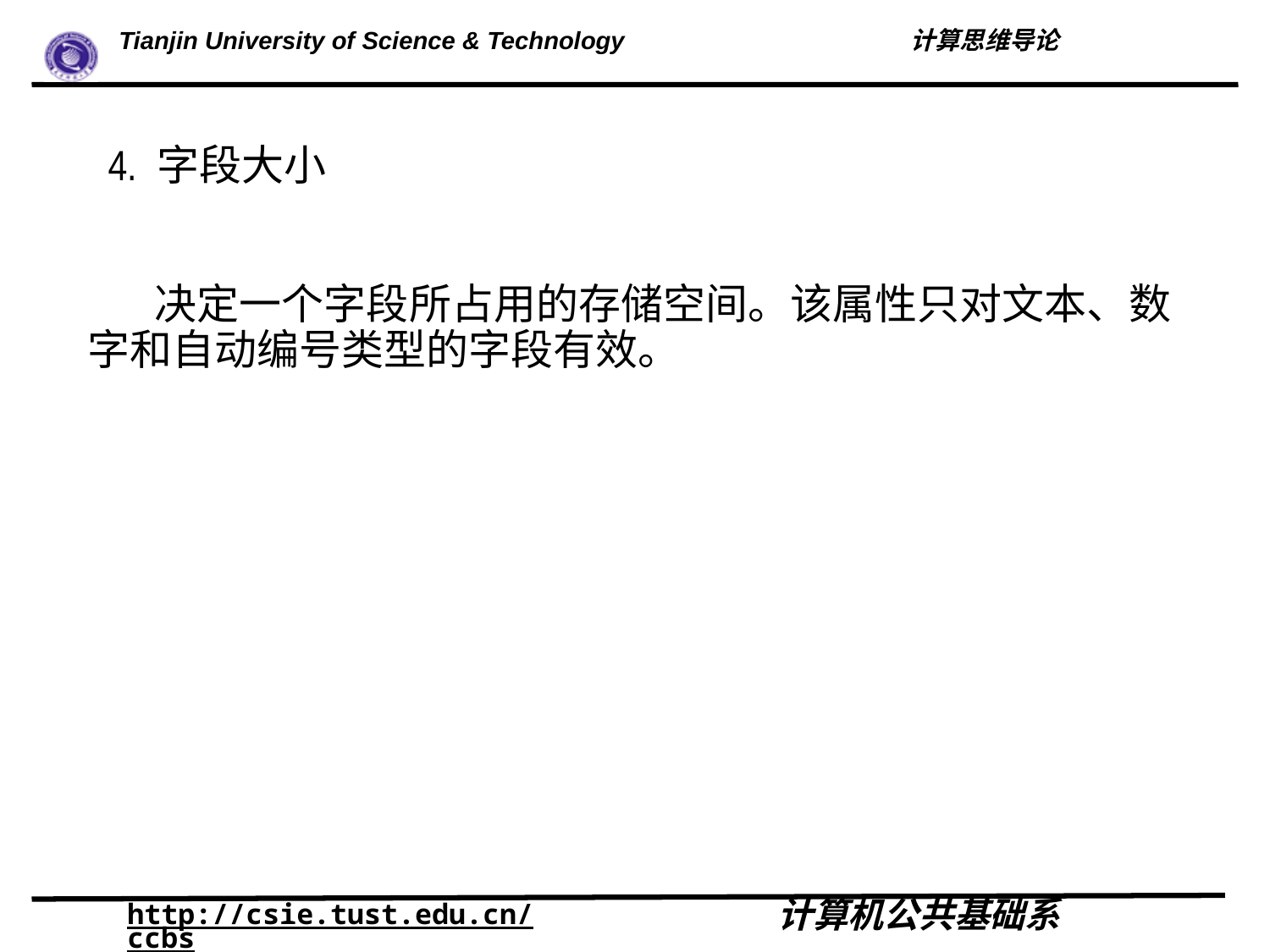

4. 字段大小

      决定一个字段所占用的存储空间。该属性只对文本、数字和自动编号类型的字段有效。